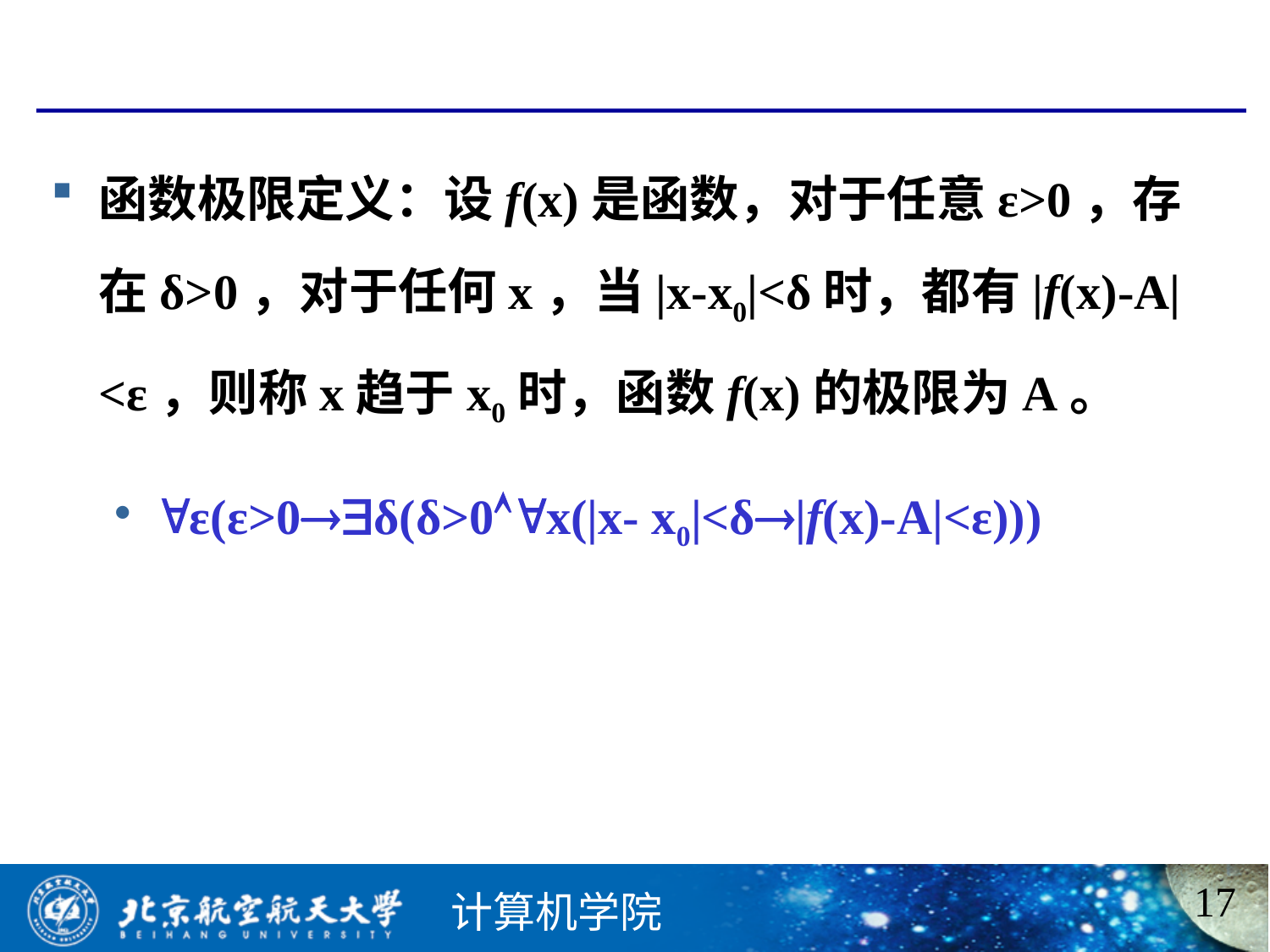

#
函数极限定义：设f(x)是函数，对于任意ε>0，存在δ>0，对于任何x，当|x-x0|<δ时，都有|f(x)-A|<ε，则称x趋于x0时，函数f(x)的极限为A。
∀ε(ε>0→∃δ(δ>0∧∀x(|x- x0|<δ→|f(x)-A|<ε)))